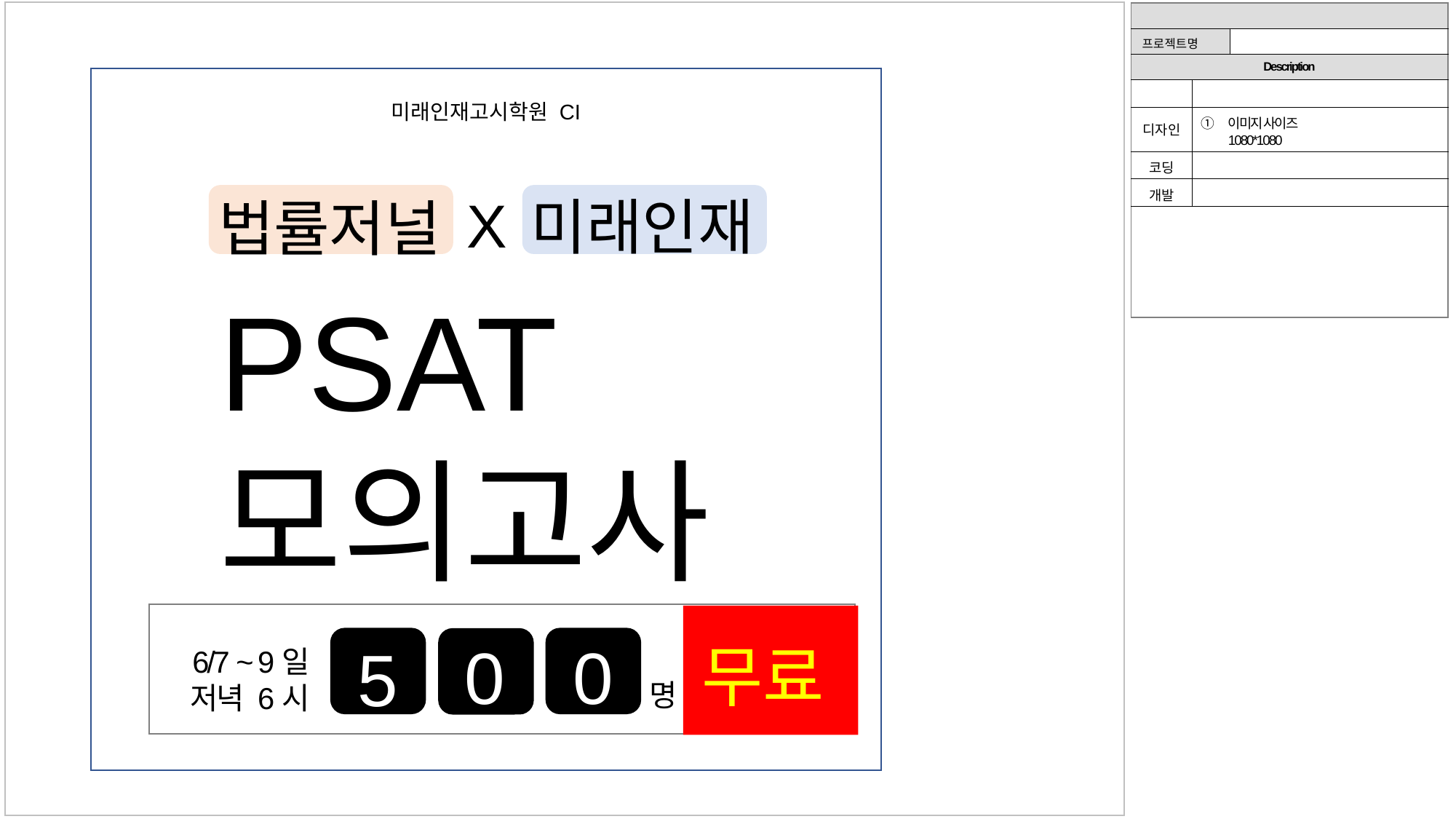

|  |  |  |
| --- | --- | --- |
| 프로젝트명 |  |  |
| Description |  |  |
|  |  |  |
| 디자인 | 이미지 사이즈 1080\*1080 |  |
| 코딩 |  |  |
| 개발 |  |  |
|  |  |  |

미래인재고시학원 CI
X
미래인재
법률저널

PSAT
모의고사

0
0
5

6/7 ~ 9일
저녁 6시
무료
명